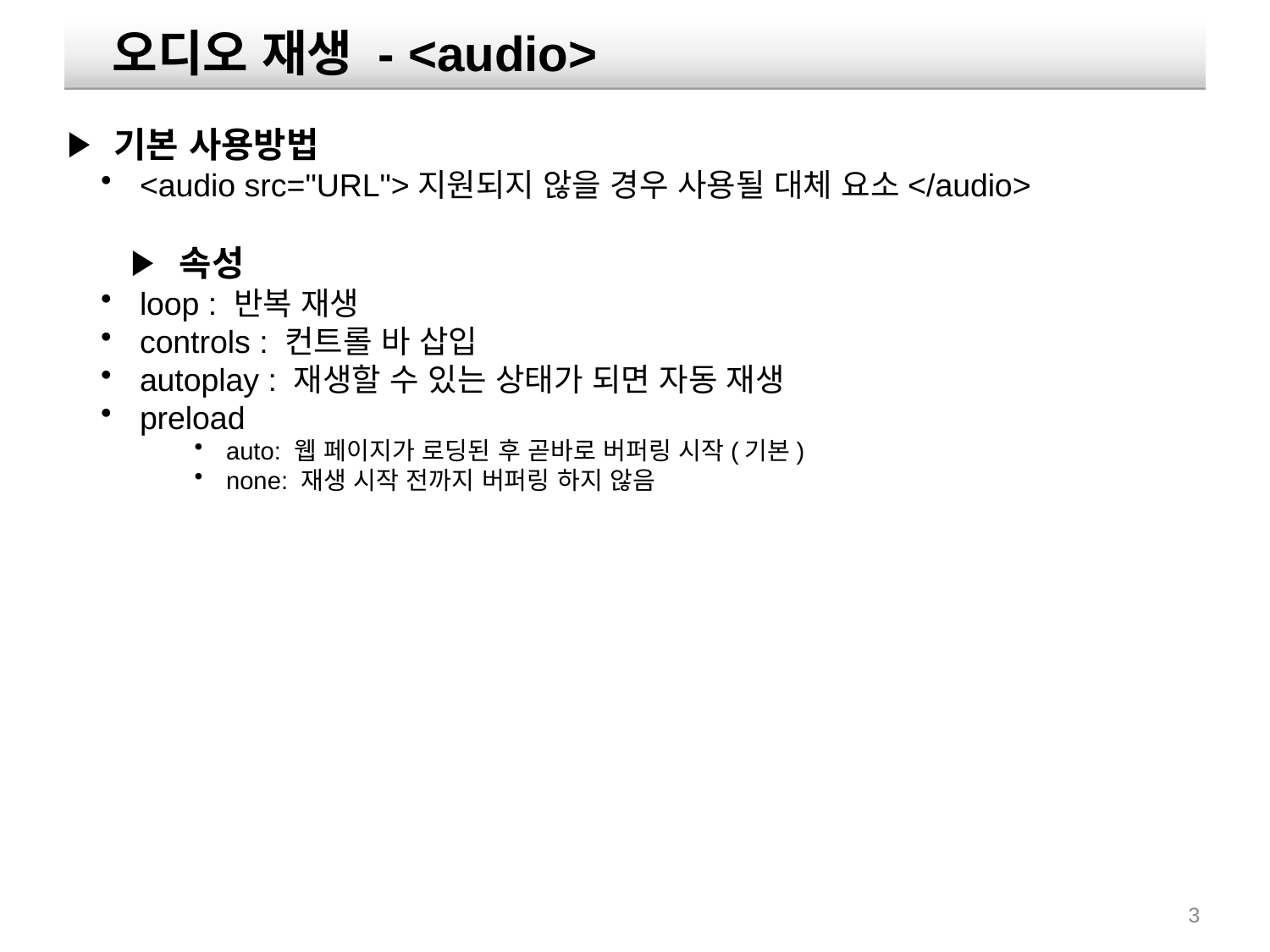

오디오 재생 - <audio>
 기본 사용방법
 <audio src="URL">지원되지 않을 경우 사용될 대체 요소</audio>

 속성
 loop : 반복 재생
 controls : 컨트롤 바 삽입
 autoplay : 재생할 수 있는 상태가 되면 자동 재생
 preload
auto: 웹 페이지가 로딩된 후 곧바로 버퍼링 시작(기본)
none: 재생 시작 전까지 버퍼링 하지 않음
3